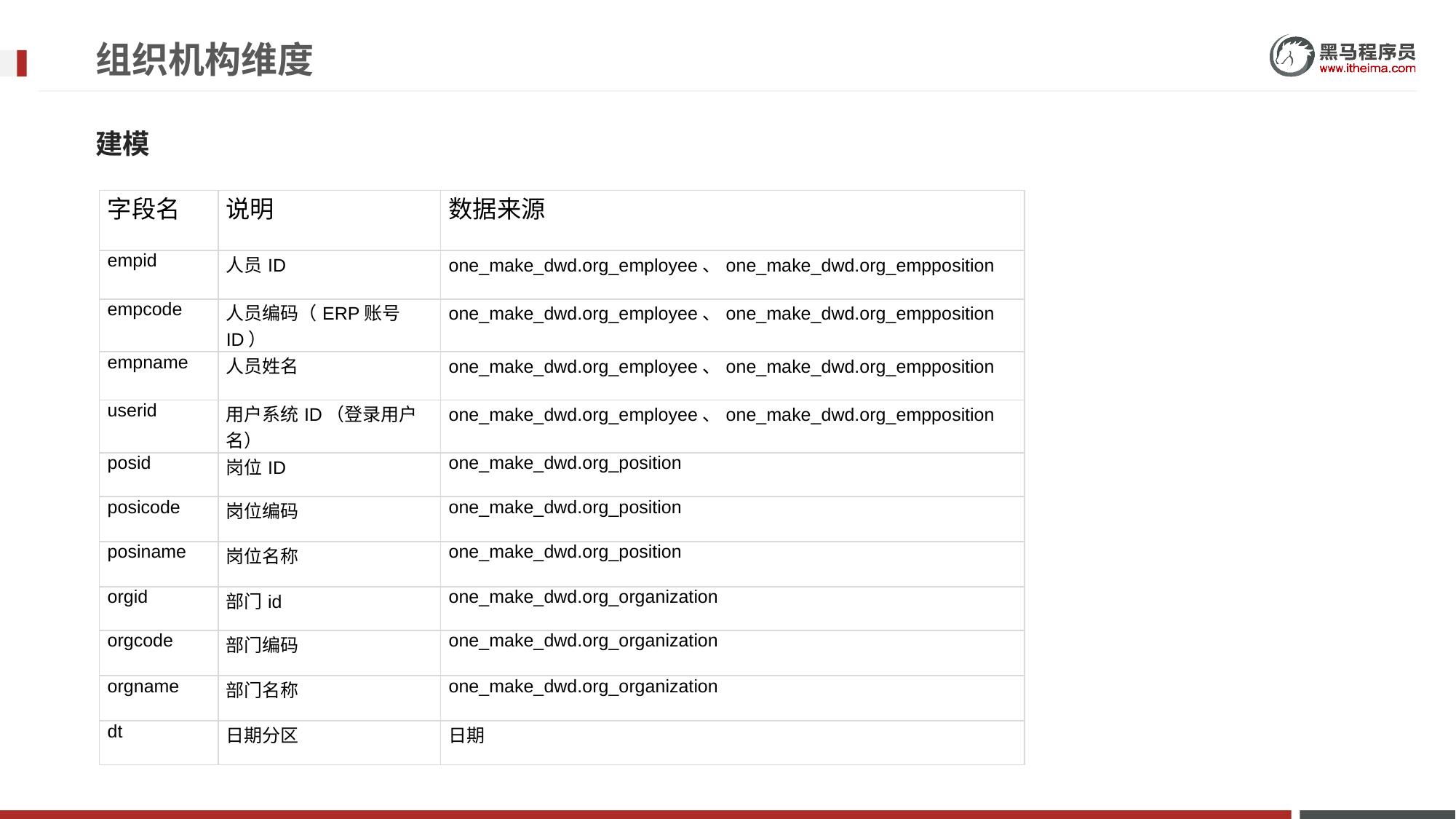

# 组织机构维度
建模
| 字段名 | 说明 | 数据来源 |
| --- | --- | --- |
| empid | 人员ID | one\_make\_dwd.org\_employee、one\_make\_dwd.org\_empposition |
| empcode | 人员编码（ERP账号ID） | one\_make\_dwd.org\_employee、one\_make\_dwd.org\_empposition |
| empname | 人员姓名 | one\_make\_dwd.org\_employee、one\_make\_dwd.org\_empposition |
| userid | 用户系统ID（登录用户名） | one\_make\_dwd.org\_employee、one\_make\_dwd.org\_empposition |
| posid | 岗位ID | one\_make\_dwd.org\_position |
| posicode | 岗位编码 | one\_make\_dwd.org\_position |
| posiname | 岗位名称 | one\_make\_dwd.org\_position |
| orgid | 部门id | one\_make\_dwd.org\_organization |
| orgcode | 部门编码 | one\_make\_dwd.org\_organization |
| orgname | 部门名称 | one\_make\_dwd.org\_organization |
| dt | 日期分区 | 日期 |